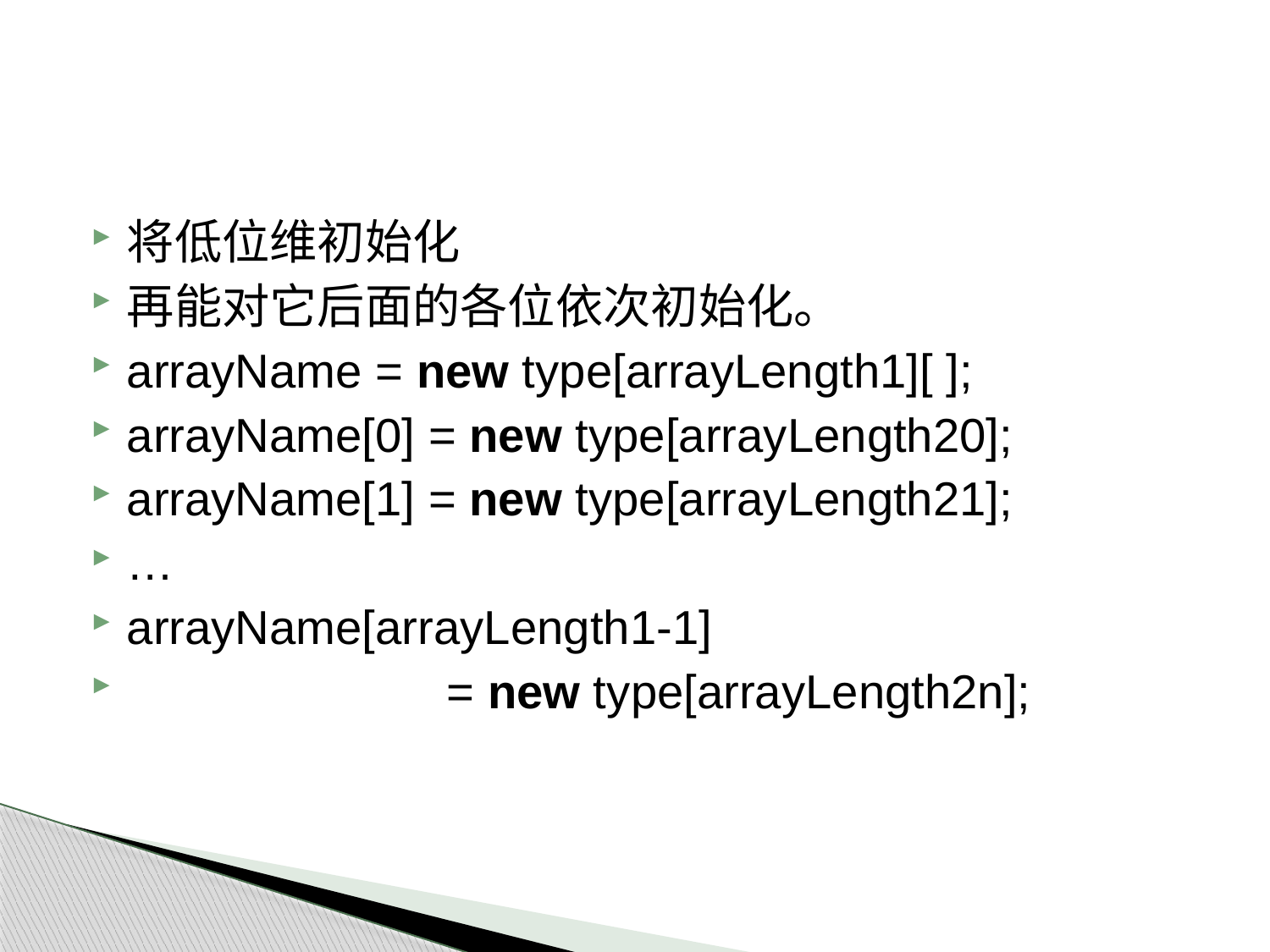

#
将低位维初始化
再能对它后面的各位依次初始化。
arrayName = new type[arrayLength1][ ];
arrayName[0] = new type[arrayLength20];
arrayName[1] = new type[arrayLength21];
…
arrayName[arrayLength1-1]
                        = new type[arrayLength2n];